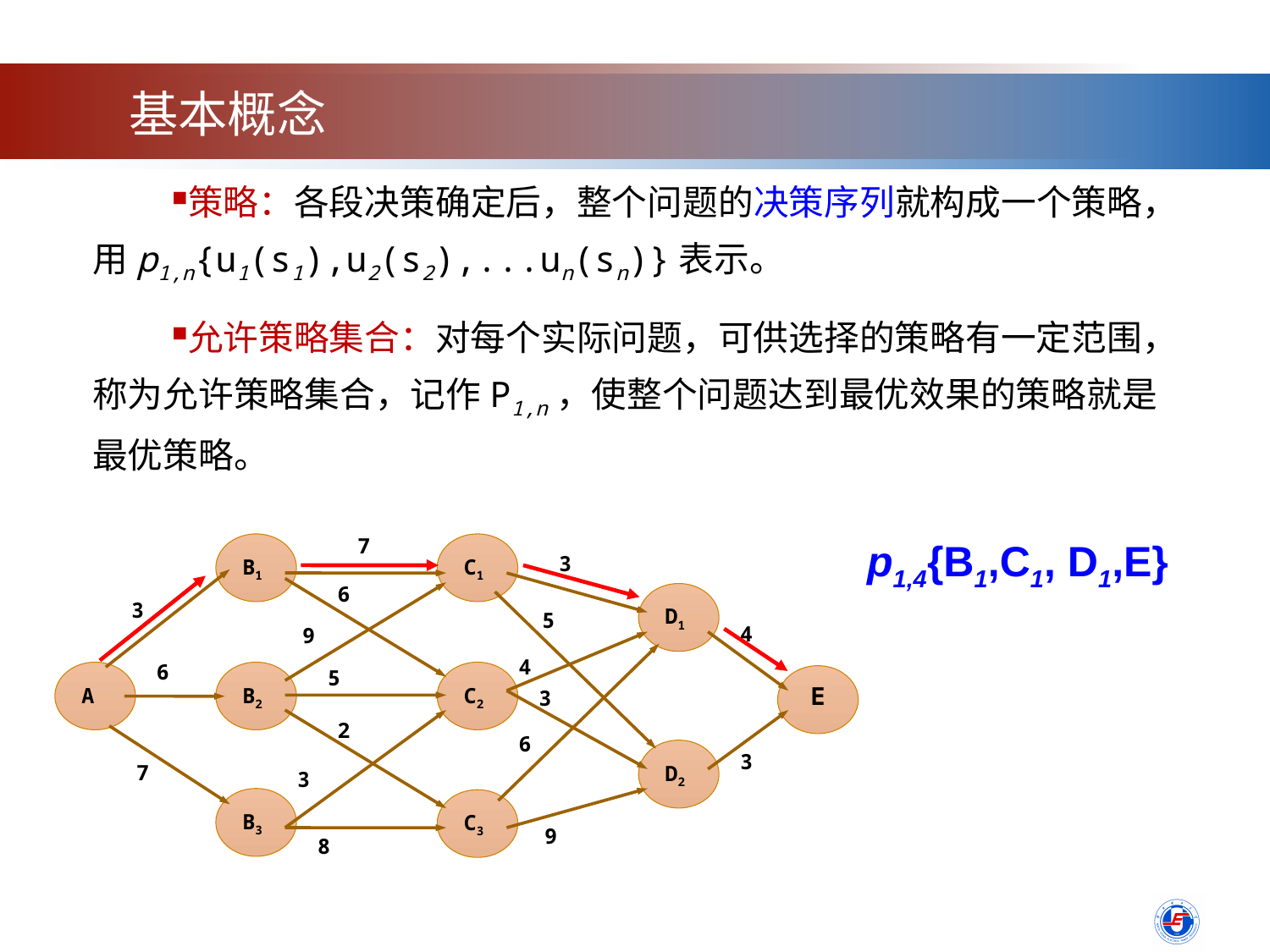

# 基本概念
策略：各段决策确定后，整个问题的决策序列就构成一个策略，用p1,n{u1(s1),u2(s2),...un(sn)}表示。
允许策略集合：对每个实际问题，可供选择的策略有一定范围，称为允许策略集合，记作P1,n，使整个问题达到最优效果的策略就是最优策略。
7
3
6
3
5
4
9
4
6
5
3
2
6
3
7
3
9
8
B1
C1
D1
A
B2
C2
 E
D2
B3
C3

p1,4{B1,C1, D1,E}